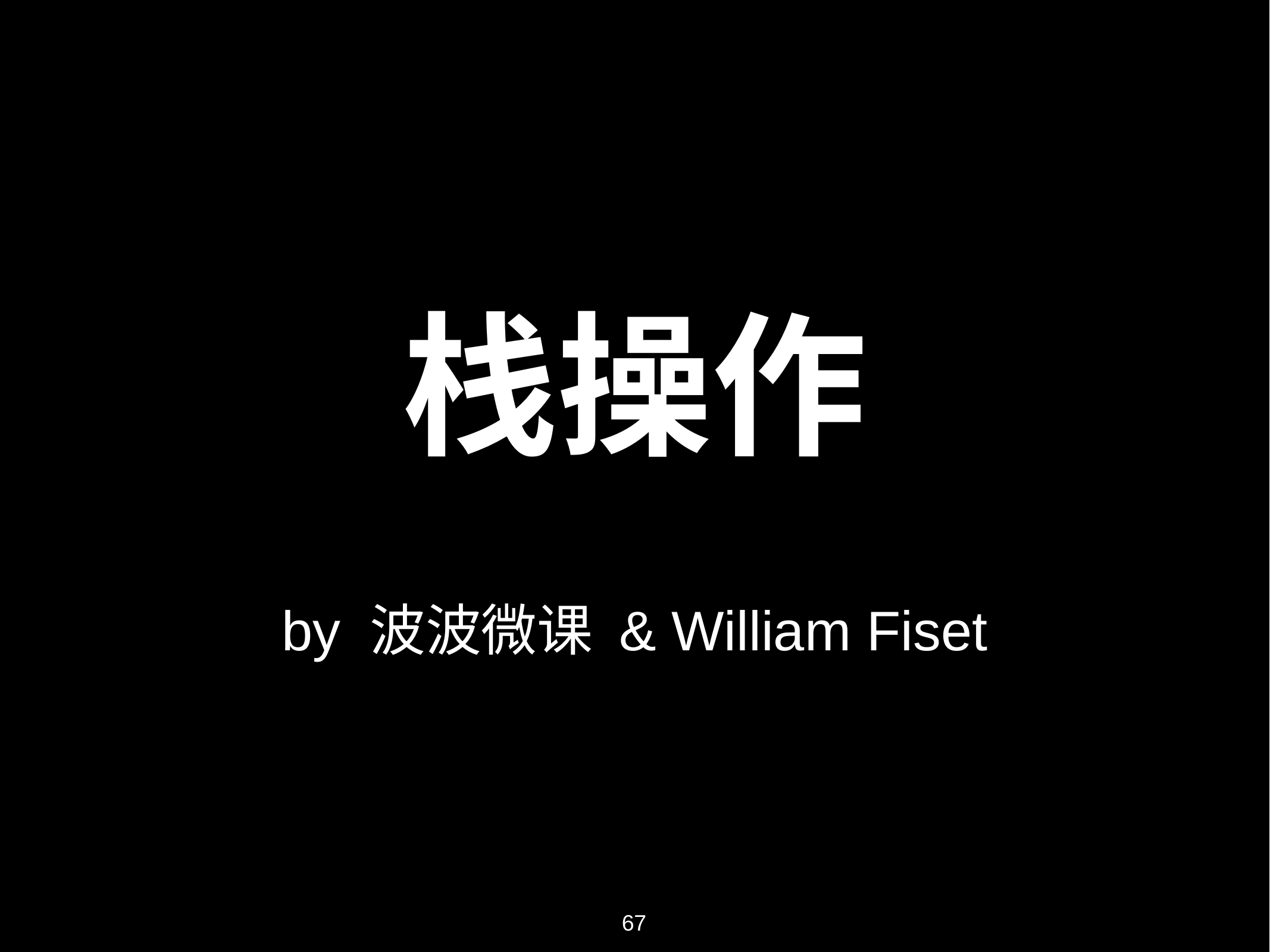

# 栈操作
by 波波微课 & William Fiset
67